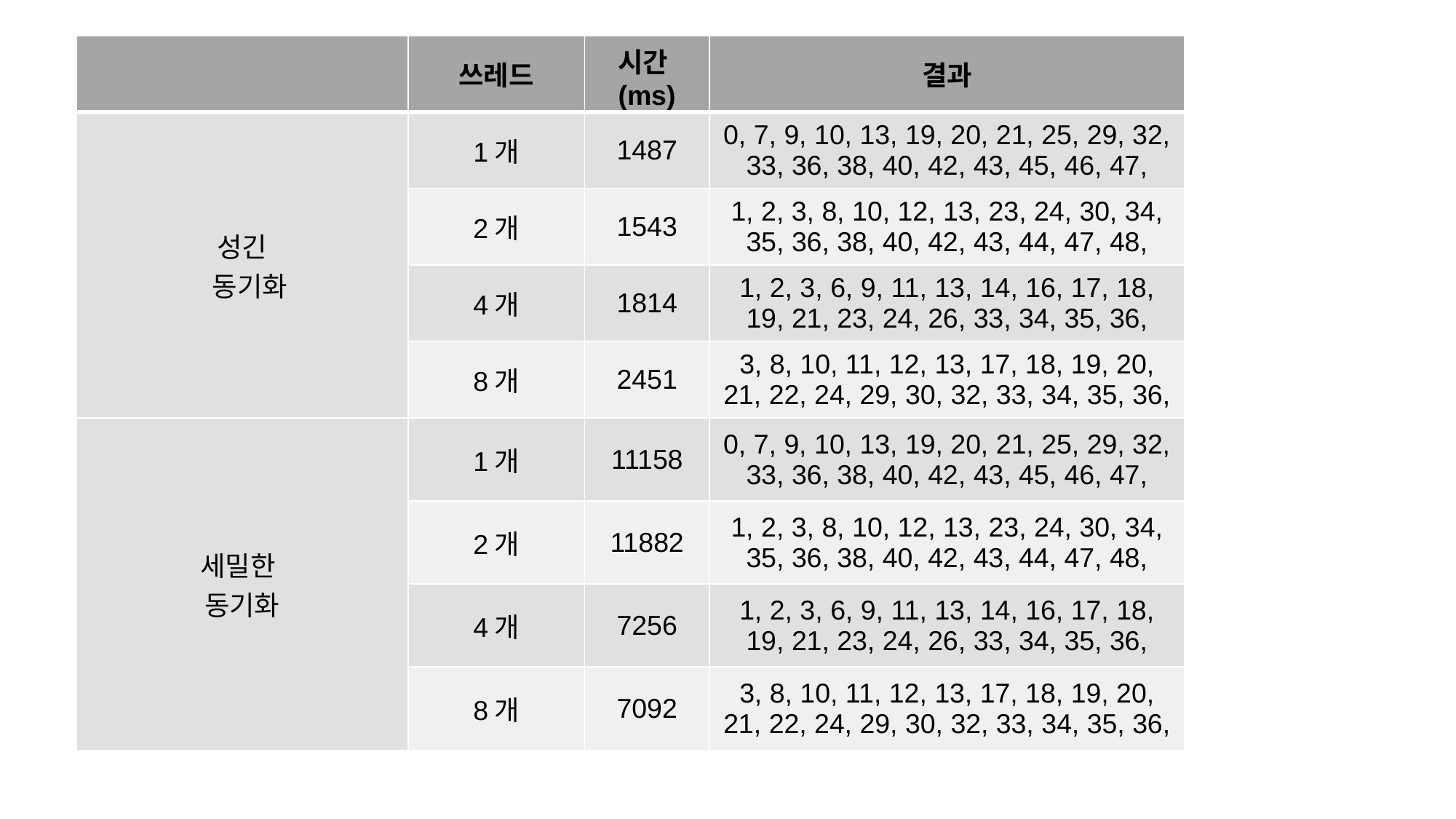

|  | 쓰레드 | 시간(ms) | 결과 |
| --- | --- | --- | --- |
| 성긴 동기화 | 1개 | 1487 | 0, 7, 9, 10, 13, 19, 20, 21, 25, 29, 32, 33, 36, 38, 40, 42, 43, 45, 46, 47, |
|  | 2개 | 1543 | 1, 2, 3, 8, 10, 12, 13, 23, 24, 30, 34, 35, 36, 38, 40, 42, 43, 44, 47, 48, |
|  | 4개 | 1814 | 1, 2, 3, 6, 9, 11, 13, 14, 16, 17, 18, 19, 21, 23, 24, 26, 33, 34, 35, 36, |
|  | 8개 | 2451 | 3, 8, 10, 11, 12, 13, 17, 18, 19, 20, 21, 22, 24, 29, 30, 32, 33, 34, 35, 36, |
| 세밀한 동기화 | 1개 | 11158 | 0, 7, 9, 10, 13, 19, 20, 21, 25, 29, 32, 33, 36, 38, 40, 42, 43, 45, 46, 47, |
|  | 2개 | 11882 | 1, 2, 3, 8, 10, 12, 13, 23, 24, 30, 34, 35, 36, 38, 40, 42, 43, 44, 47, 48, |
|  | 4개 | 7256 | 1, 2, 3, 6, 9, 11, 13, 14, 16, 17, 18, 19, 21, 23, 24, 26, 33, 34, 35, 36, |
|  | 8개 | 7092 | 3, 8, 10, 11, 12, 13, 17, 18, 19, 20, 21, 22, 24, 29, 30, 32, 33, 34, 35, 36, |
<빵집 알고리즘>